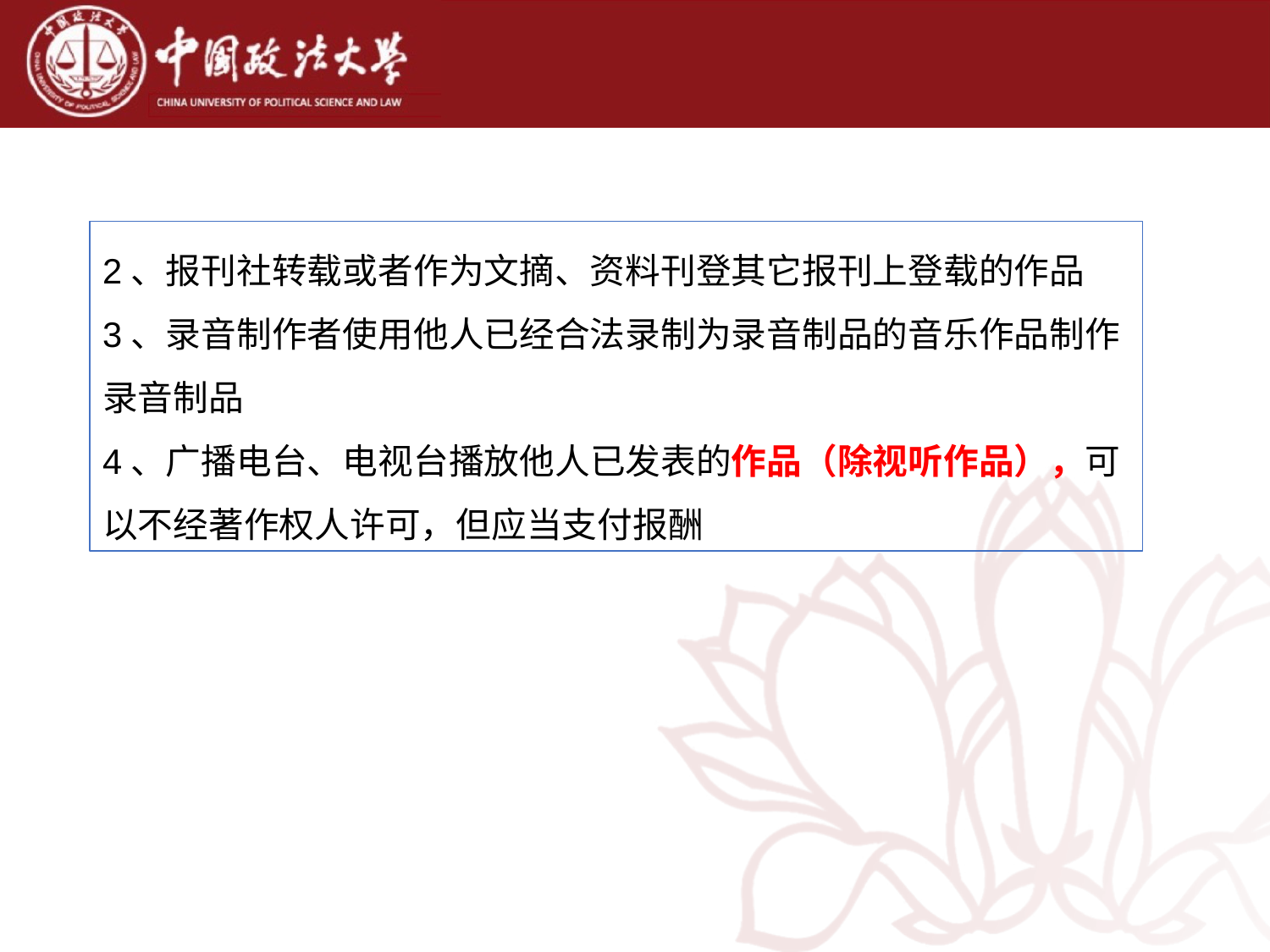

2、报刊社转载或者作为文摘、资料刊登其它报刊上登载的作品
3、录音制作者使用他人已经合法录制为录音制品的音乐作品制作录音制品
4、广播电台、电视台播放他人已发表的作品（除视听作品），可以不经著作权人许可，但应当支付报酬